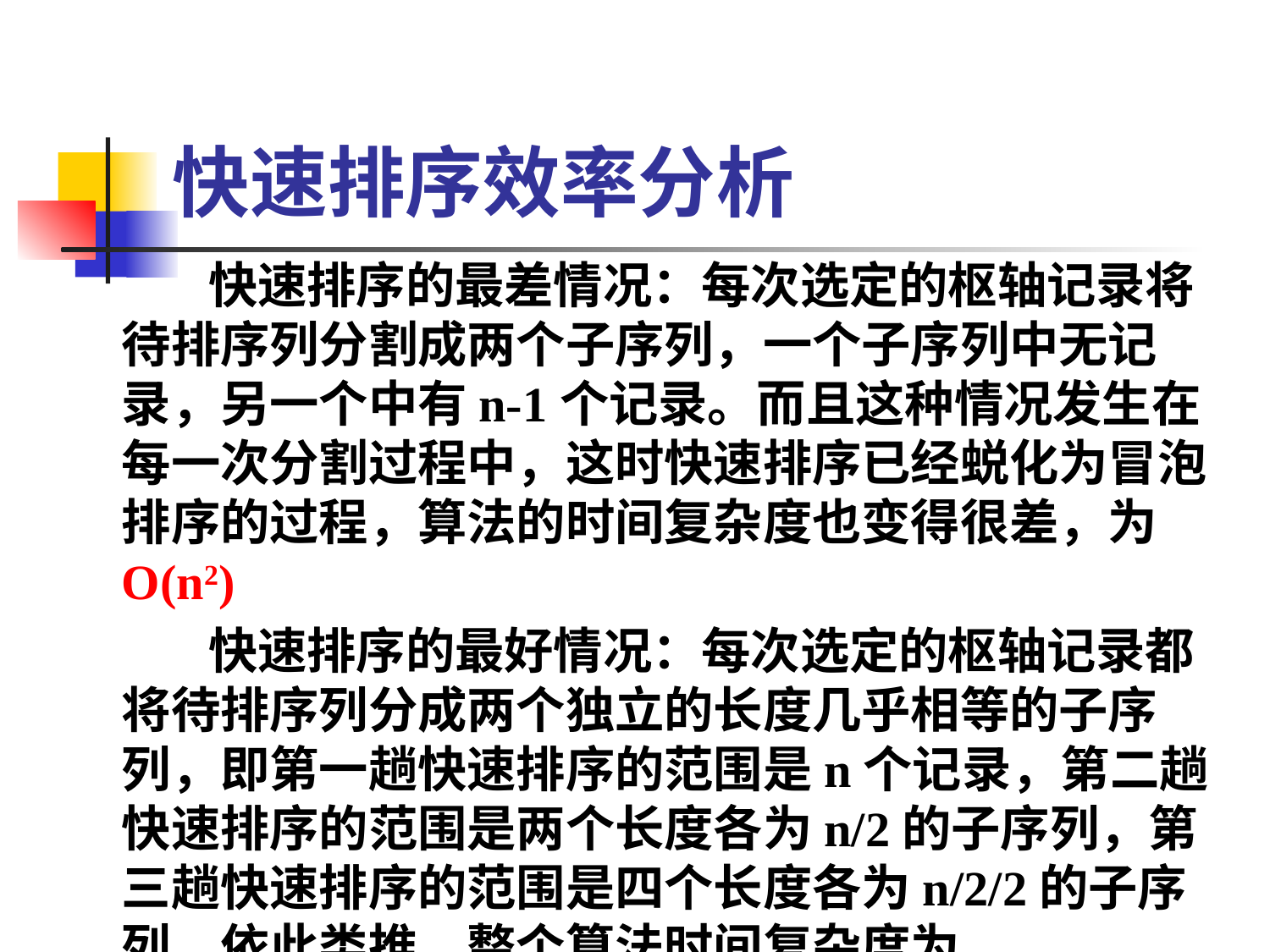

# 快速排序效率分析
快速排序的最差情况：每次选定的枢轴记录将待排序列分割成两个子序列，一个子序列中无记录，另一个中有n-1个记录。而且这种情况发生在每一次分割过程中，这时快速排序已经蜕化为冒泡排序的过程，算法的时间复杂度也变得很差，为O(n2)
快速排序的最好情况：每次选定的枢轴记录都将待排序列分成两个独立的长度几乎相等的子序列，即第一趟快速排序的范围是n个记录，第二趟快速排序的范围是两个长度各为n/2的子序列，第三趟快速排序的范围是四个长度各为n/2/2的子序列，依此类推，整个算法时间复杂度为O（nlog2n）

39